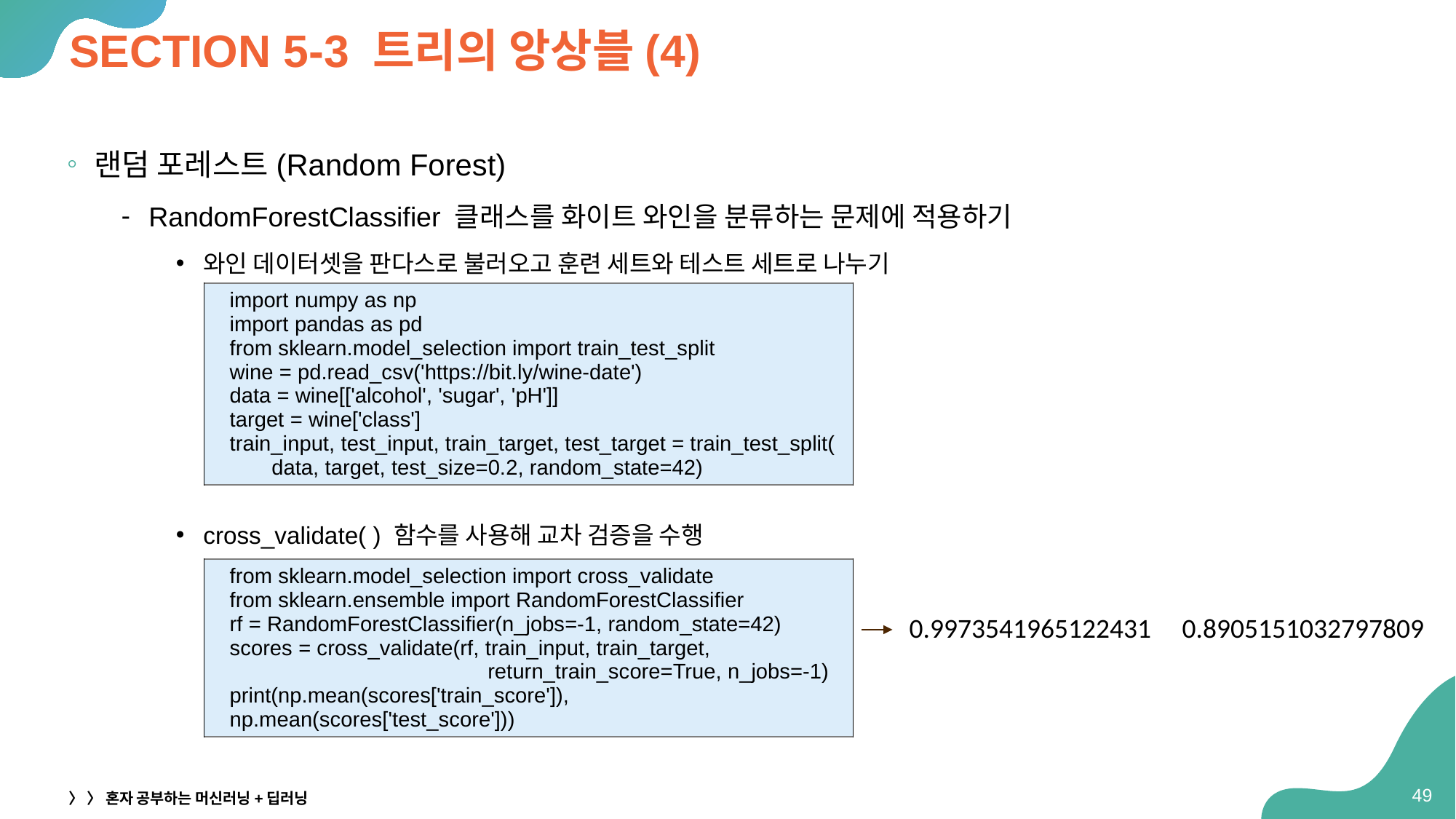

# SECTION 5-3 트리의 앙상블(4)
랜덤 포레스트(Random Forest)
RandomForestClassifier 클래스를 화이트 와인을 분류하는 문제에 적용하기
와인 데이터셋을 판다스로 불러오고 훈련 세트와 테스트 세트로 나누기

cross_validate( ) 함수를 사용해 교차 검증을 수행
| import numpy as np import pandas as pd from sklearn.model\_selection import train\_test\_split wine = pd.read\_csv('https://bit.ly/wine-date') data = wine[['alcohol', 'sugar', 'pH']] target = wine['class'] train\_input, test\_input, train\_target, test\_target = train\_test\_split( data, target, test\_size=0.2, random\_state=42) |
| --- |
| from sklearn.model\_selection import cross\_validate from sklearn.ensemble import RandomForestClassifier rf = RandomForestClassifier(n\_jobs=-1, random\_state=42) scores = cross\_validate(rf, train\_input, train\_target, return\_train\_score=True, n\_jobs=-1) print(np.mean(scores['train\_score']), np.mean(scores['test\_score'])) |
| --- |
0.9973541965122431     0.8905151032797809
49
〉 〉 혼자 공부하는 머신러닝+딥러닝